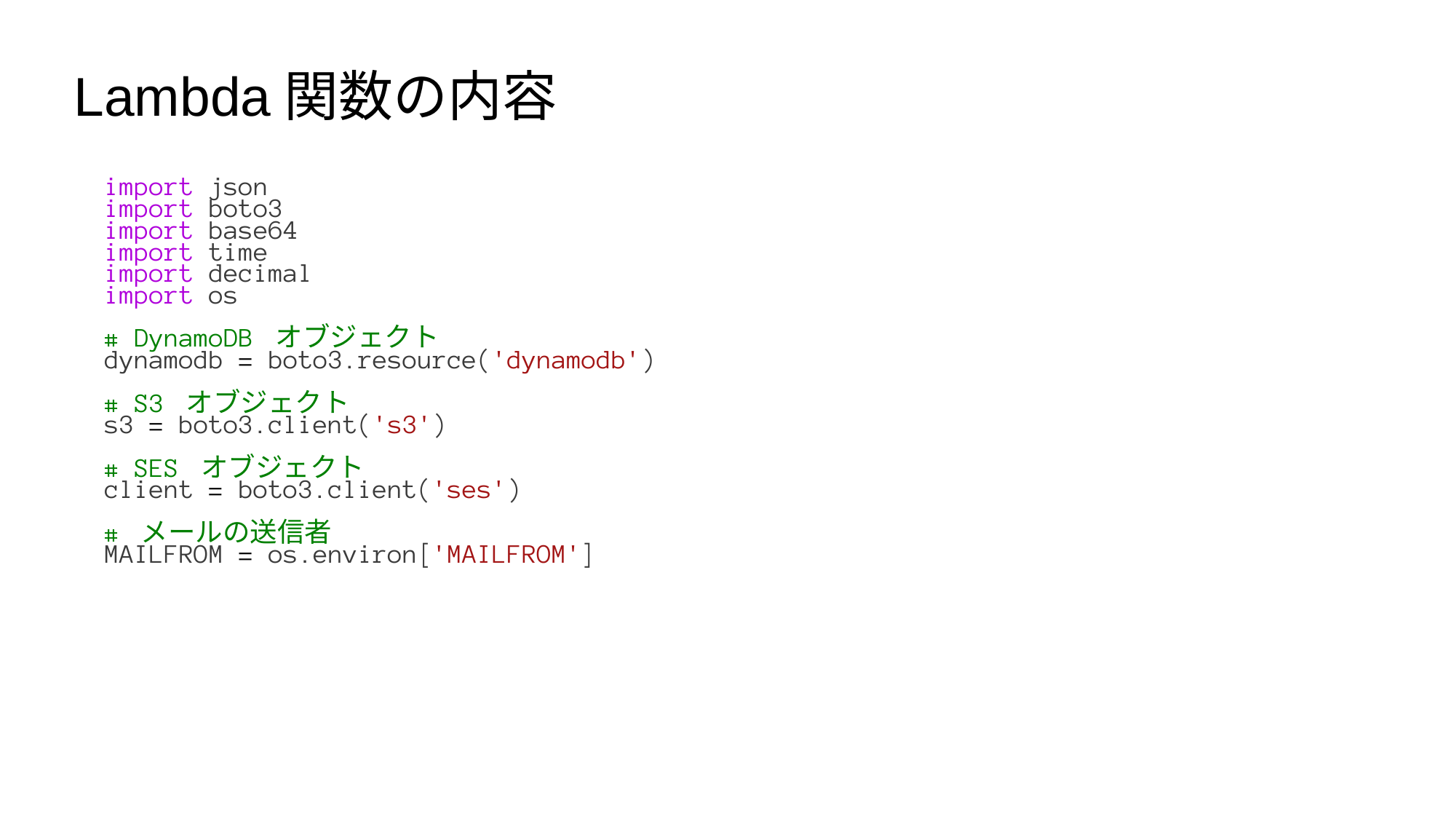

Lambda関数の内容
import json
import boto3
import base64
import time
import decimal
import os
# DynamoDB オブジェクト
dynamodb = boto3.resource('dynamodb')
# S3 オブジェクト
s3 = boto3.client('s3')
# SES オブジェクト
client = boto3.client('ses')
# メールの送信者
MAILFROM = os.environ['MAILFROM']